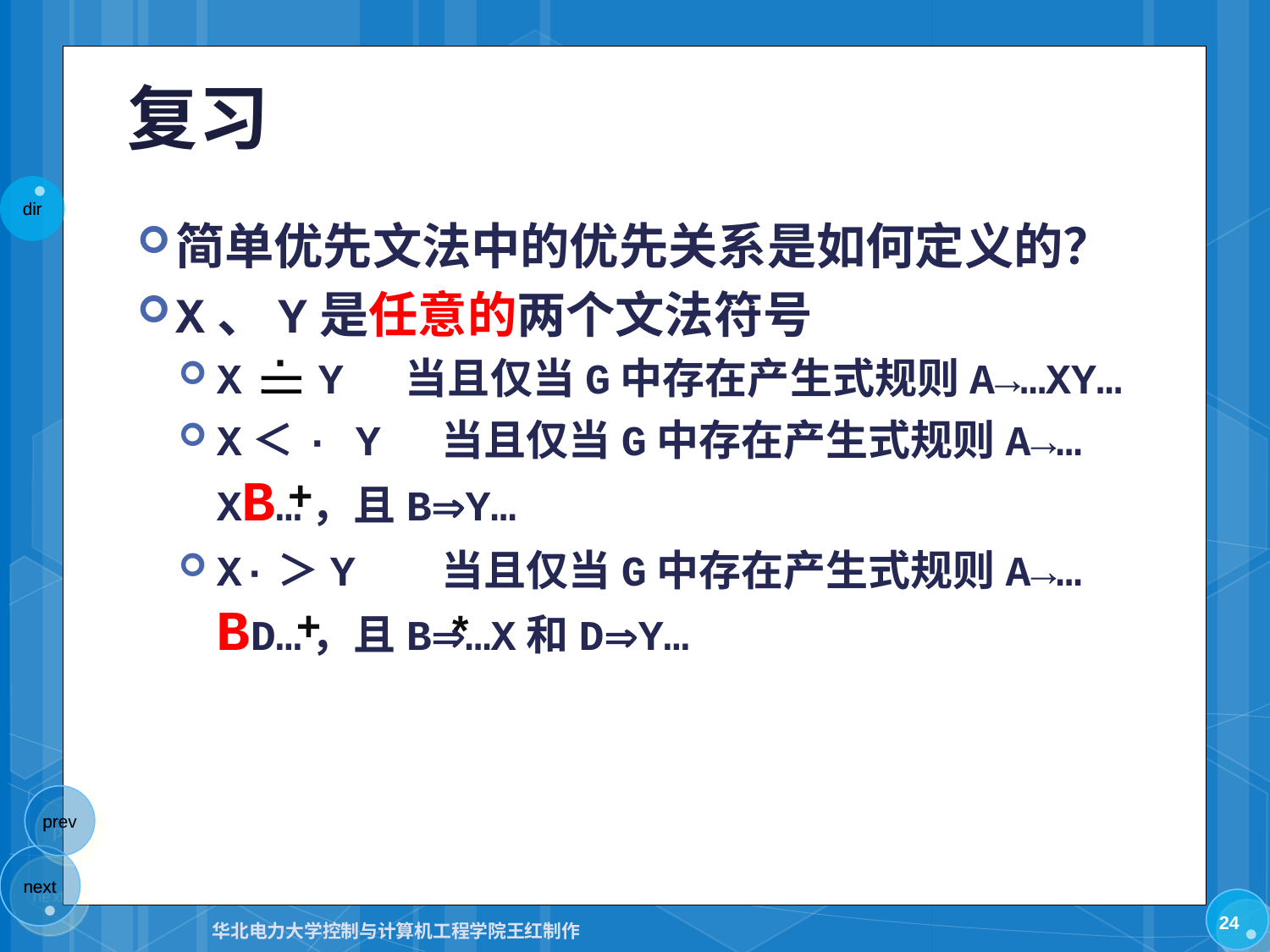

# 复习
简单优先文法中的优先关系是如何定义的？
X、Y是任意的两个文法符号
X   Y　 当且仅当G中存在产生式规则A→…XY…
X＜· Y  当且仅当G中存在产生式规则A→…XB…，且B⇒Y…
X·＞Y   当且仅当G中存在产生式规则A→…BD…，且B⇒…X和D⇒Y…
·

+
+
*
24
华北电力大学控制与计算机工程学院王红制作